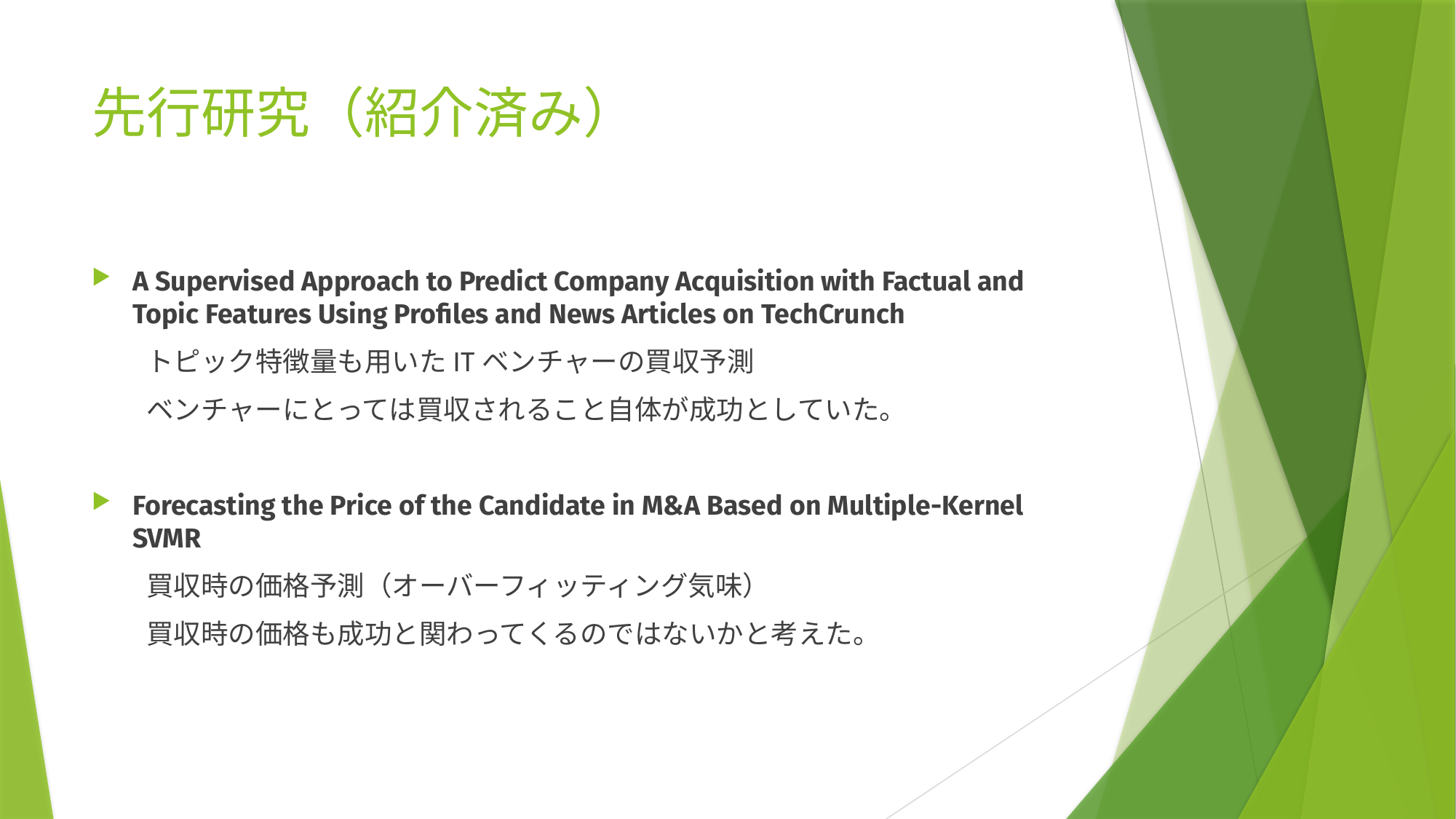

# 先行研究（紹介済み）
A Supervised Approach to Predict Company Acquisition with Factual and Topic Features Using Profiles and News Articles on TechCrunch
　　トピック特徴量も用いたITベンチャーの買収予測
　　ベンチャーにとっては買収されること自体が成功としていた。

Forecasting the Price of the Candidate in M&A Based on Multiple-Kernel SVMR
　　買収時の価格予測（オーバーフィッティング気味）
　　買収時の価格も成功と関わってくるのではないかと考えた。